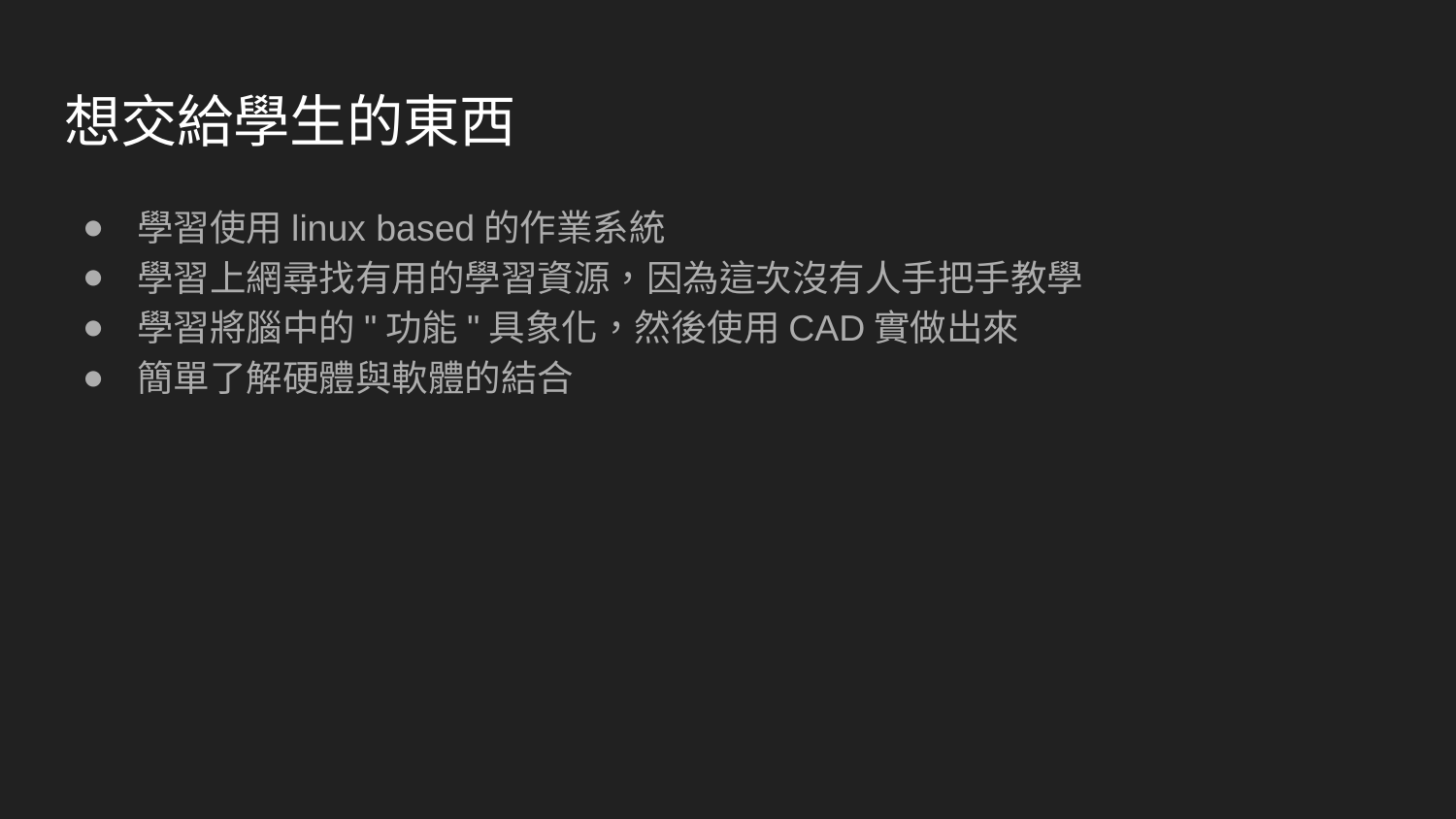

# 想交給學生的東西
學習使用linux based的作業系統
學習上網尋找有用的學習資源，因為這次沒有人手把手教學
學習將腦中的"功能"具象化，然後使用CAD實做出來
簡單了解硬體與軟體的結合